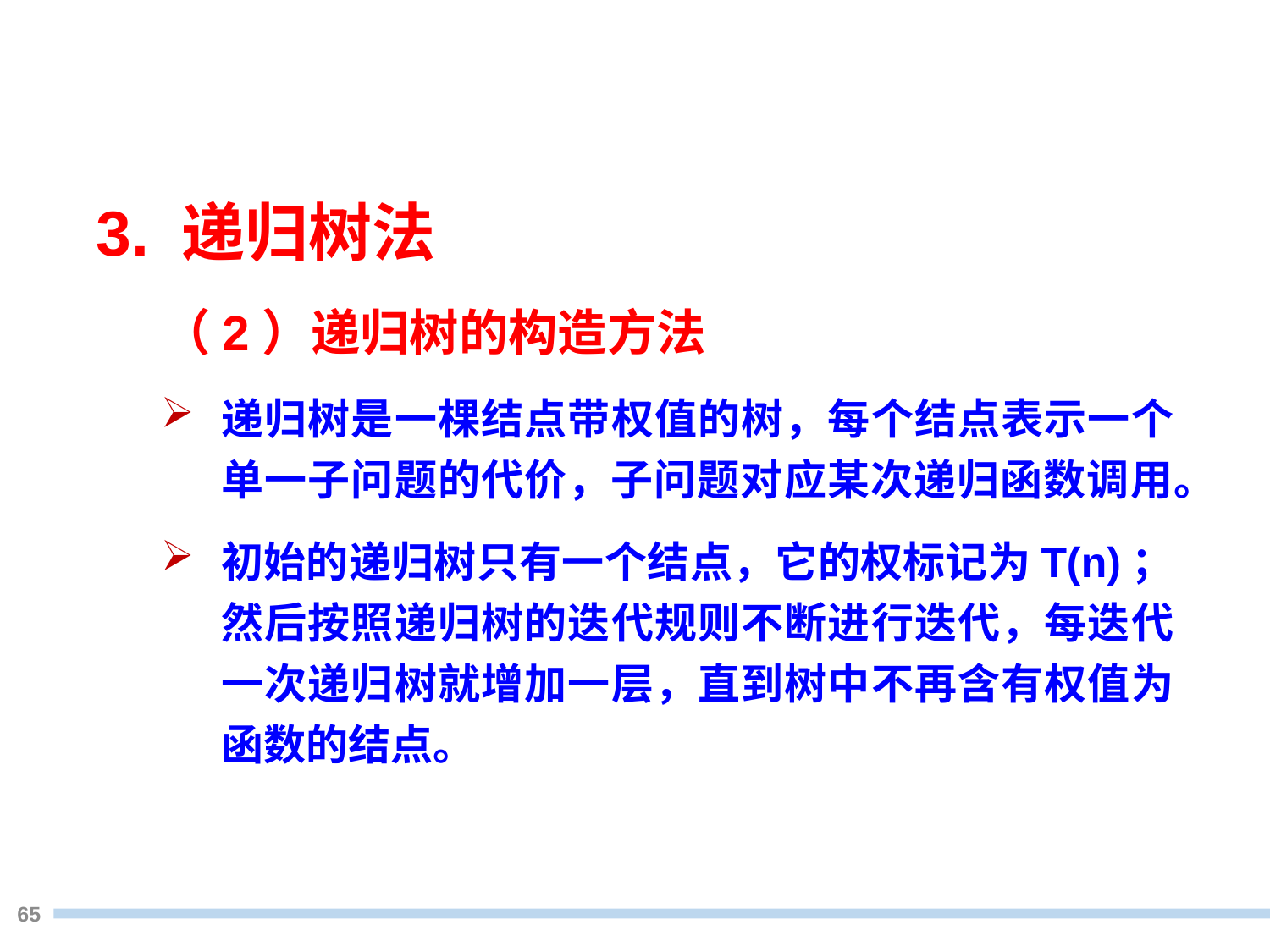

3. 递归树法
（2）递归树的构造方法
递归树是一棵结点带权值的树，每个结点表示一个单一子问题的代价，子问题对应某次递归函数调用。
初始的递归树只有一个结点，它的权标记为T(n)；然后按照递归树的迭代规则不断进行迭代，每迭代一次递归树就增加一层，直到树中不再含有权值为函数的结点。
65